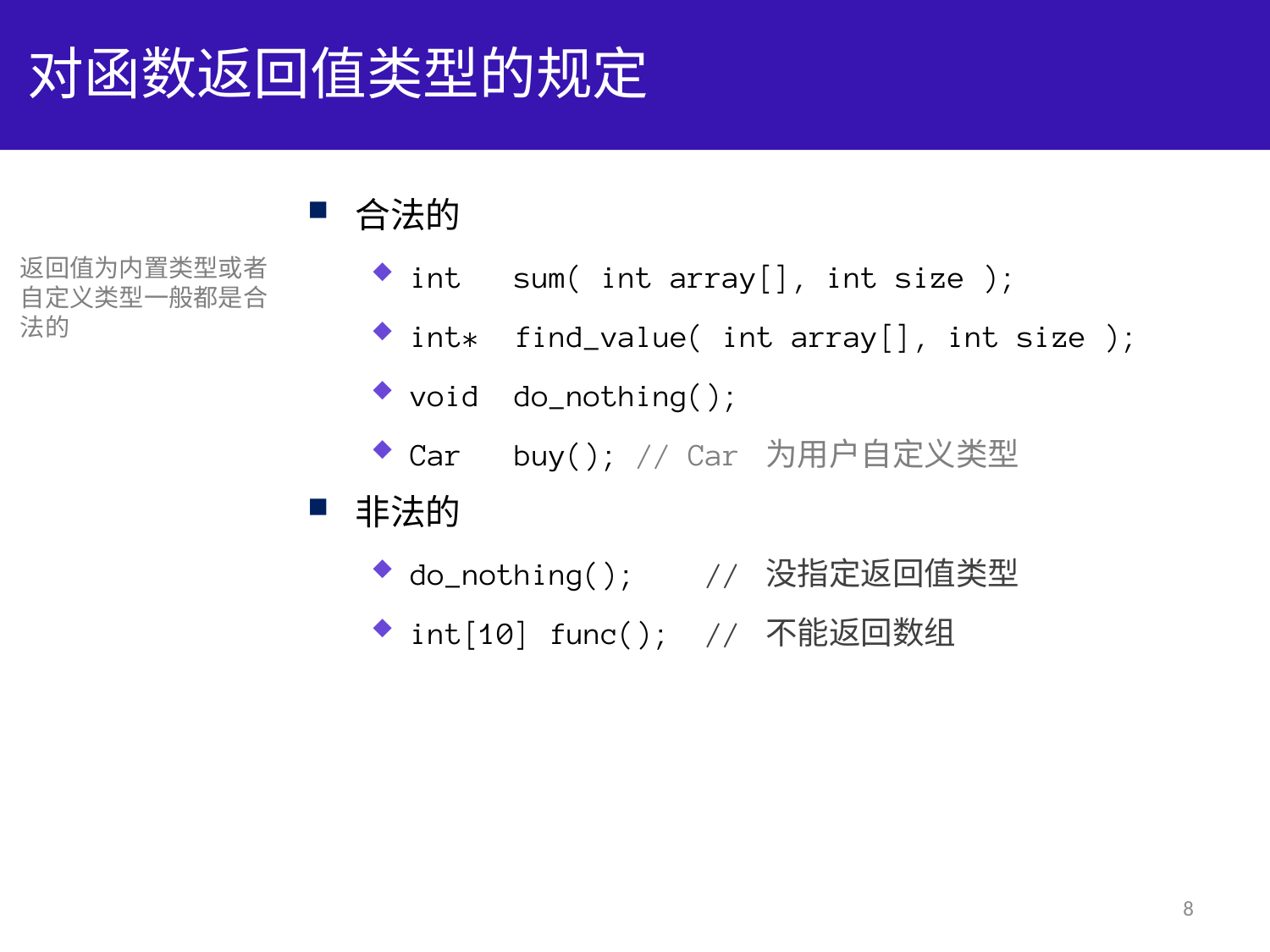

# 对函数返回值类型的规定
合法的
int   sum( int array[], int size );
int*  find_value( int array[], int size );
void  do_nothing();
Car   buy(); // Car 为用户自定义类型
非法的
do_nothing();    // 没指定返回值类型
int[10] func();  // 不能返回数组
返回值为内置类型或者
自定义类型一般都是合
法的
8